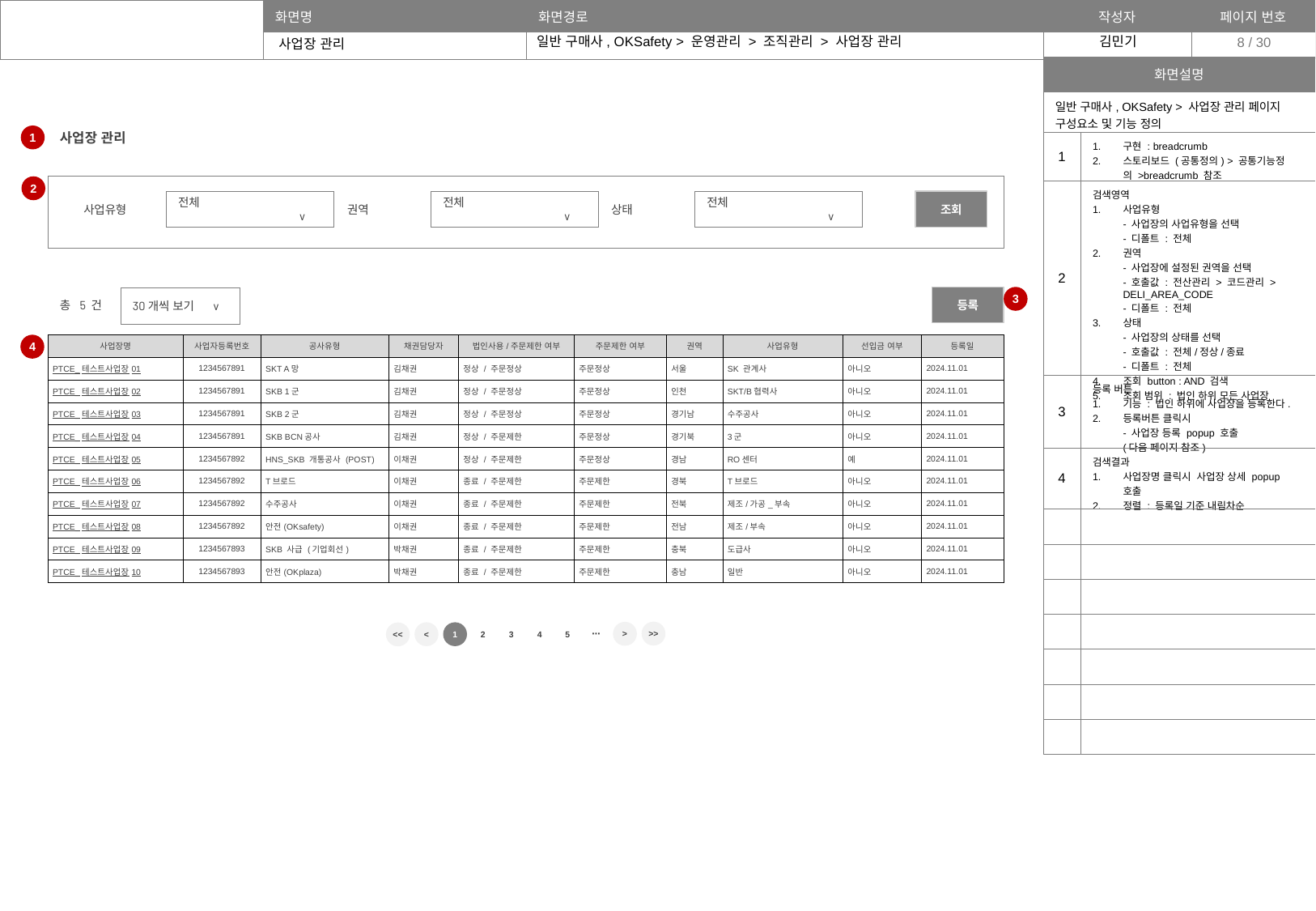

2.검색영역
사업유형, 권역: 옵션 확인
상태: AS IS 디폴트 정상

4.검색결과
상태: 항목 없음
주문제한 여부: 주문제한 텍스트 컬러 레드 표기 적용 여부 확인

일반 구매사, OKSafety > 운영관리 > 조직관리 > 사업장 관리
8
사업장 관리
| 화면설명 |  |
| --- | --- |
| 일반 구매사, OKSafety > 사업장 관리 페이지 구성요소 및 기능 정의 |  |
| 1 | 구현 : breadcrumb 스토리보드 (공통정의) > 공통기능정의 >breadcrumb 참조 |
| 2 | 검색영역 사업유형 - 사업장의 사업유형을 선택 - 디폴트 : 전체 권역 - 사업장에 설정된 권역을 선택 - 호출값 : 전산관리 > 코드관리 > DELI\_AREA\_CODE - 디폴트 : 전체 상태 - 사업장의 상태를 선택 - 호출값 : 전체/정상/종료 - 디폴트 : 전체 조회 button : AND 검색 조회 범위 : 법인 하위 모든 사업장 |
| 3 | 등록 버튼 기능 : 법인 하위에 사업장을 등록한다. 등록버튼 클릭시 - 사업장 등록 popup 호출 (다음 페이지 참조) |
| 4 | 검색결과 사업장명 클릭시 사업장 상세 popup 호출 정렬 : 등록일 기준 내림차순 |
|  |  |
|  |  |
|  |  |
|  |  |
|  |  |
|  |  |
|  |  |
사업장 관리
1
2

사업유형
전체		v
권역
전체		v
상태
전체		v
조회
총  5 건
등록
3
30개씩 보기     v
4
| 사업장명 | 사업자등록번호 | 공사유형 | 채권담당자 | 법인사용/주문제한 여부 | 주문제한 여부 | 권역 | 사업유형 | 선입금 여부 | 등록일 |
| --- | --- | --- | --- | --- | --- | --- | --- | --- | --- |
| PTCE\_테스트사업장01 | 1234567891 | SKT A망 | 김채권 | 정상 / 주문정상 | 주문정상 | 서울 | SK 관계사 | 아니오 | 2024.11.01 |
| PTCE\_테스트사업장02 | 1234567891 | SKB 1군 | 김채권 | 정상 / 주문정상 | 주문정상 | 인천 | SKT/B협력사 | 아니오 | 2024.11.01 |
| PTCE\_테스트사업장03 | 1234567891 | SKB 2군 | 김채권 | 정상 / 주문정상 | 주문정상 | 경기남 | 수주공사 | 아니오 | 2024.11.01 |
| PTCE\_테스트사업장04 | 1234567891 | SKB BCN공사 | 김채권 | 정상 / 주문제한 | 주문정상 | 경기북 | 3군 | 아니오 | 2024.11.01 |
| PTCE\_테스트사업장05 | 1234567892 | HNS\_SKB 개통공사 (POST) | 이채권 | 정상 / 주문제한 | 주문정상 | 경남 | RO센터 | 예 | 2024.11.01 |
| PTCE\_테스트사업장06 | 1234567892 | T브로드 | 이채권 | 종료 / 주문제한 | 주문제한 | 경북 | T브로드 | 아니오 | 2024.11.01 |
| PTCE\_테스트사업장07 | 1234567892 | 수주공사 | 이채권 | 종료 / 주문제한 | 주문제한 | 전북 | 제조/가공\_부속 | 아니오 | 2024.11.01 |
| PTCE\_테스트사업장08 | 1234567892 | 안전(OKsafety) | 이채권 | 종료 / 주문제한 | 주문제한 | 전남 | 제조/부속 | 아니오 | 2024.11.01 |
| PTCE\_테스트사업장09 | 1234567893 | SKB 사급 (기업회선) | 박채권 | 종료 / 주문제한 | 주문제한 | 충북 | 도급사 | 아니오 | 2024.11.01 |
| PTCE\_테스트사업장10 | 1234567893 | 안전(OKplaza) | 박채권 | 종료 / 주문제한 | 주문제한 | 충남 | 일반 | 아니오 | 2024.11.01 |
>>
⋯
>
3
4
5
<
1
2
<<